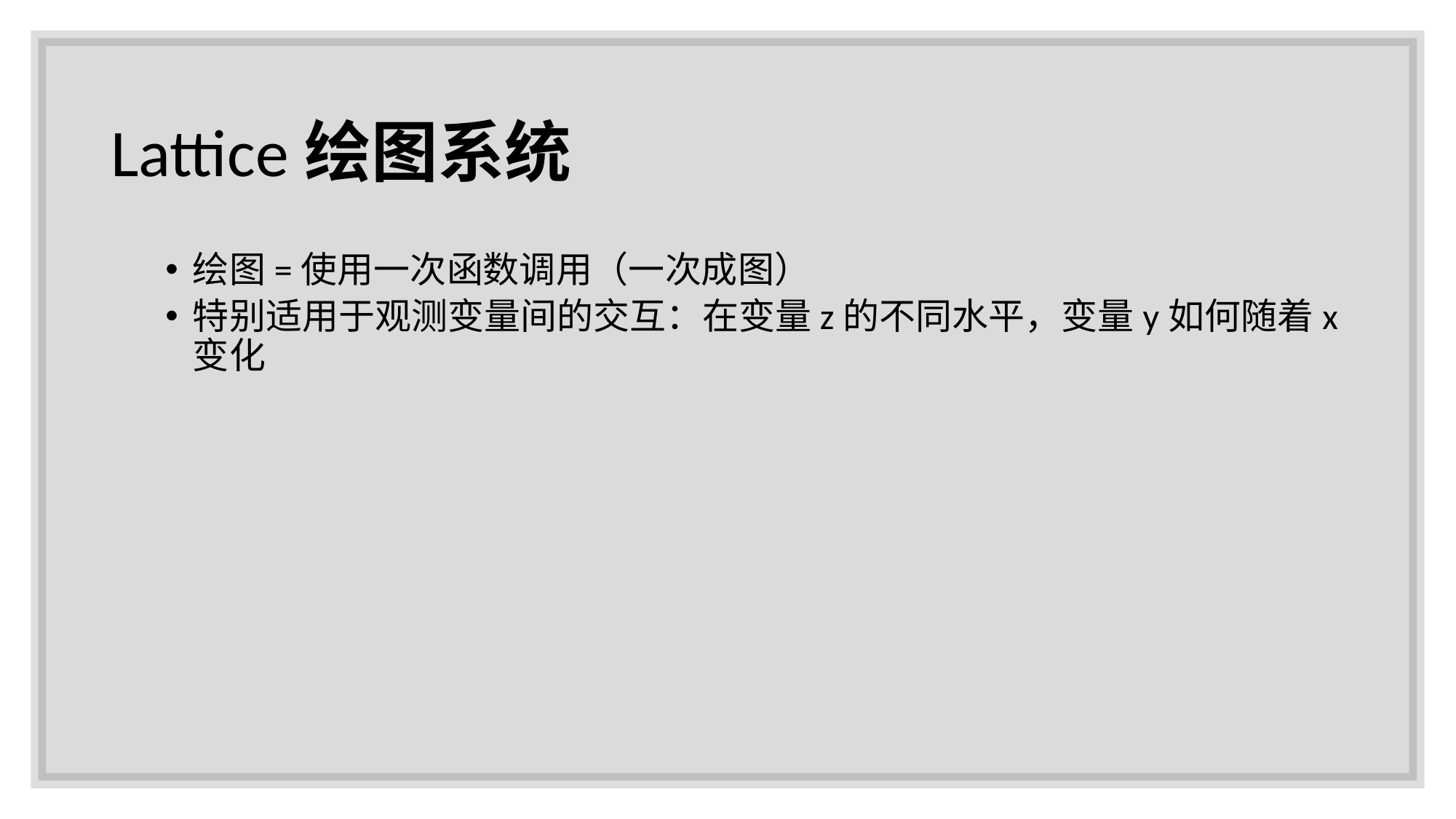

# Lattice绘图系统
绘图=使用一次函数调用（一次成图）
特别适用于观测变量间的交互：在变量z的不同水平，变量y如何随着x变化